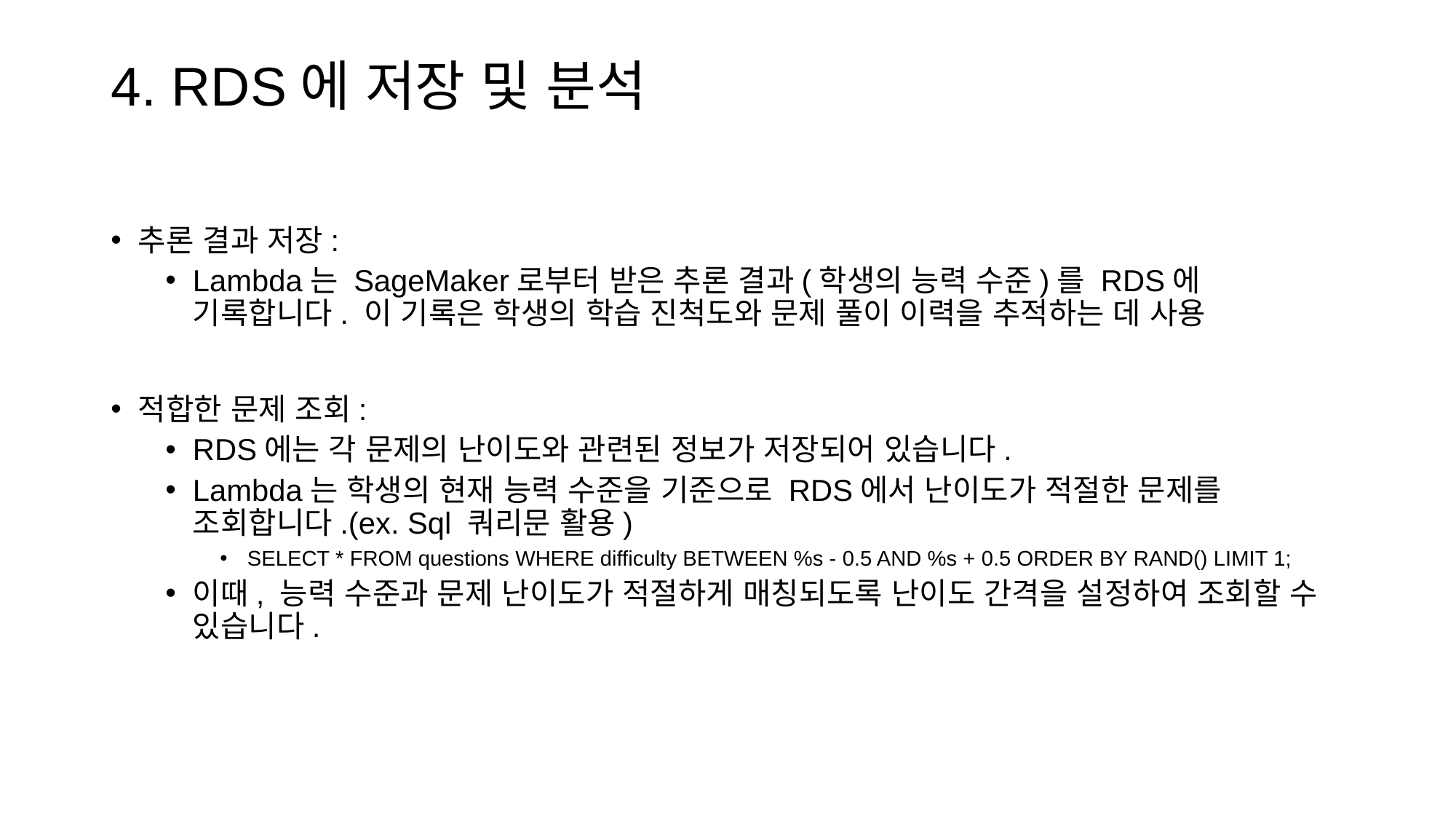

# 4. RDS에 저장 및 분석
추론 결과 저장:
Lambda는 SageMaker로부터 받은 추론 결과(학생의 능력 수준)를 RDS에 기록합니다. 이 기록은 학생의 학습 진척도와 문제 풀이 이력을 추적하는 데 사용

적합한 문제 조회:
RDS에는 각 문제의 난이도와 관련된 정보가 저장되어 있습니다.
Lambda는 학생의 현재 능력 수준을 기준으로 RDS에서 난이도가 적절한 문제를 조회합니다.(ex. Sql 쿼리문 활용)
SELECT * FROM questions WHERE difficulty BETWEEN %s - 0.5 AND %s + 0.5 ORDER BY RAND() LIMIT 1;
이때, 능력 수준과 문제 난이도가 적절하게 매칭되도록 난이도 간격을 설정하여 조회할 수 있습니다.